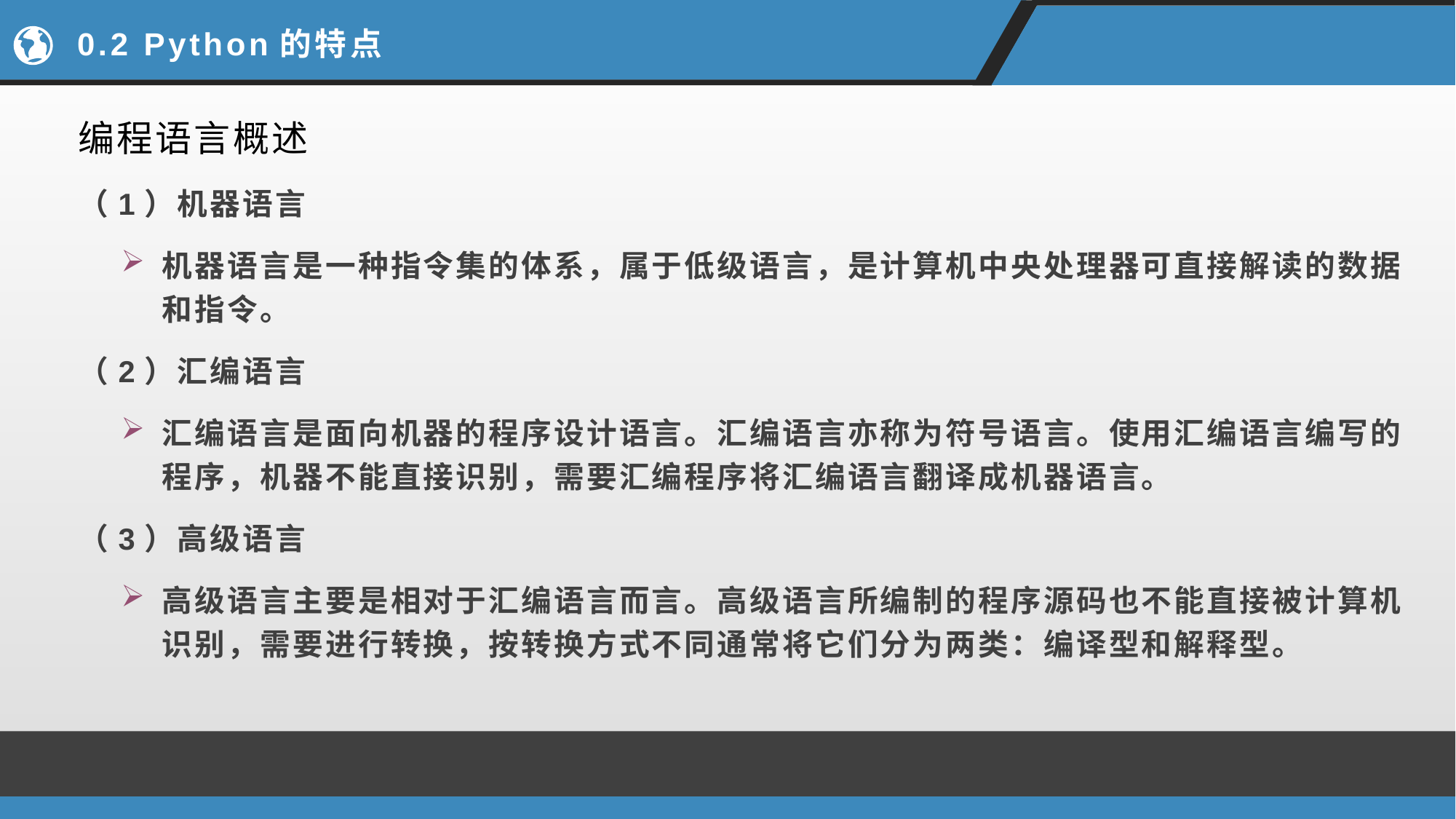

# 0.2 Python的特点

编程语言概述
（1）机器语言
机器语言是一种指令集的体系，属于低级语言，是计算机中央处理器可直接解读的数据和指令。
（2）汇编语言
汇编语言是面向机器的程序设计语言。汇编语言亦称为符号语言。使用汇编语言编写的程序，机器不能直接识别，需要汇编程序将汇编语言翻译成机器语言。
（3）高级语言
高级语言主要是相对于汇编语言而言。高级语言所编制的程序源码也不能直接被计算机识别，需要进行转换，按转换方式不同通常将它们分为两类：编译型和解释型。